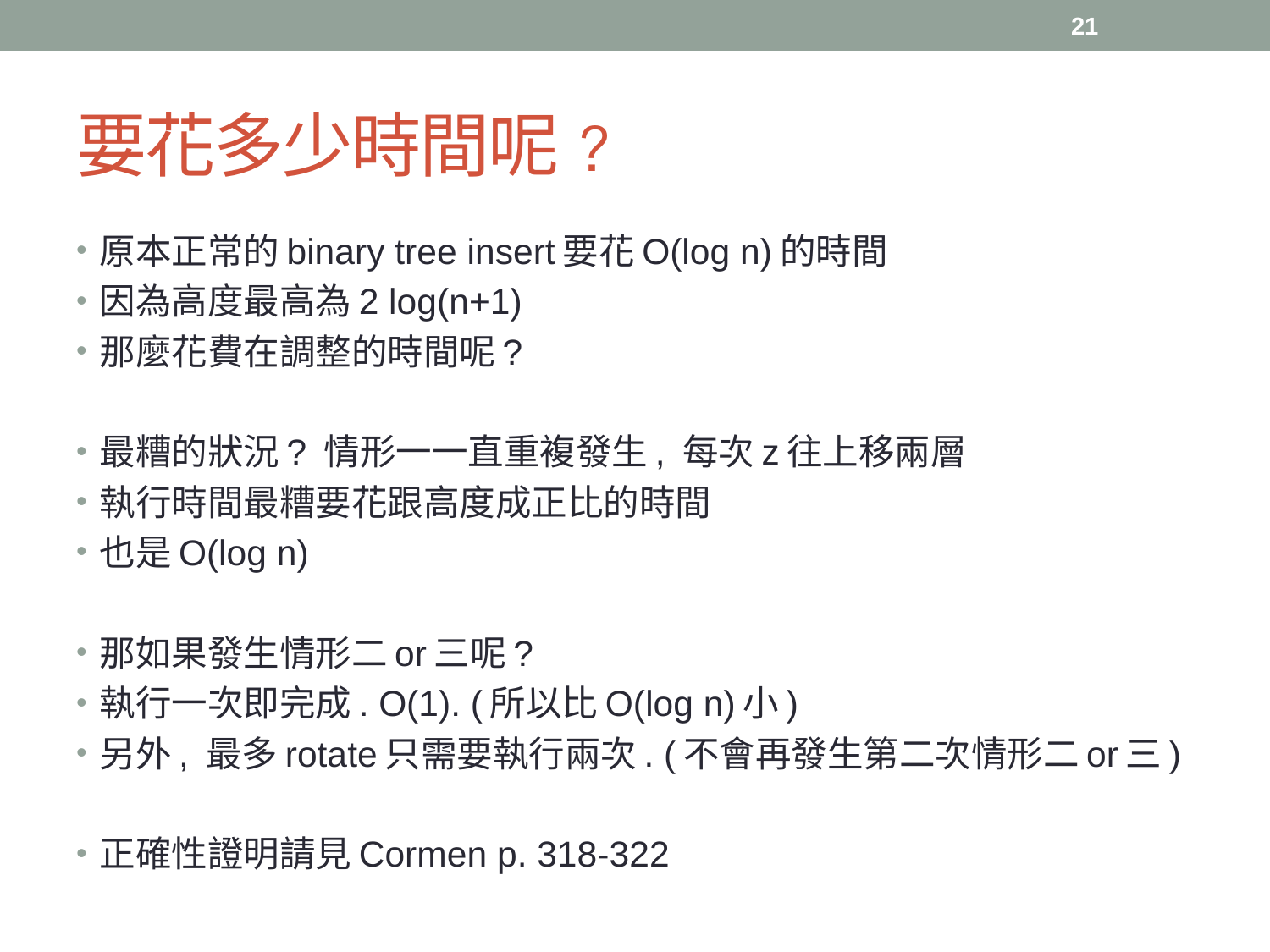

21
# 要花多少時間呢?
原本正常的binary tree insert要花O(log n)的時間
因為高度最高為2 log(n+1)
那麼花費在調整的時間呢?

最糟的狀況? 情形一一直重複發生, 每次z往上移兩層
執行時間最糟要花跟高度成正比的時間
也是O(log n)

那如果發生情形二or三呢?
執行一次即完成. O(1). (所以比O(log n)小)
另外, 最多rotate只需要執行兩次. (不會再發生第二次情形二or三)

正確性證明請見Cormen p. 318-322